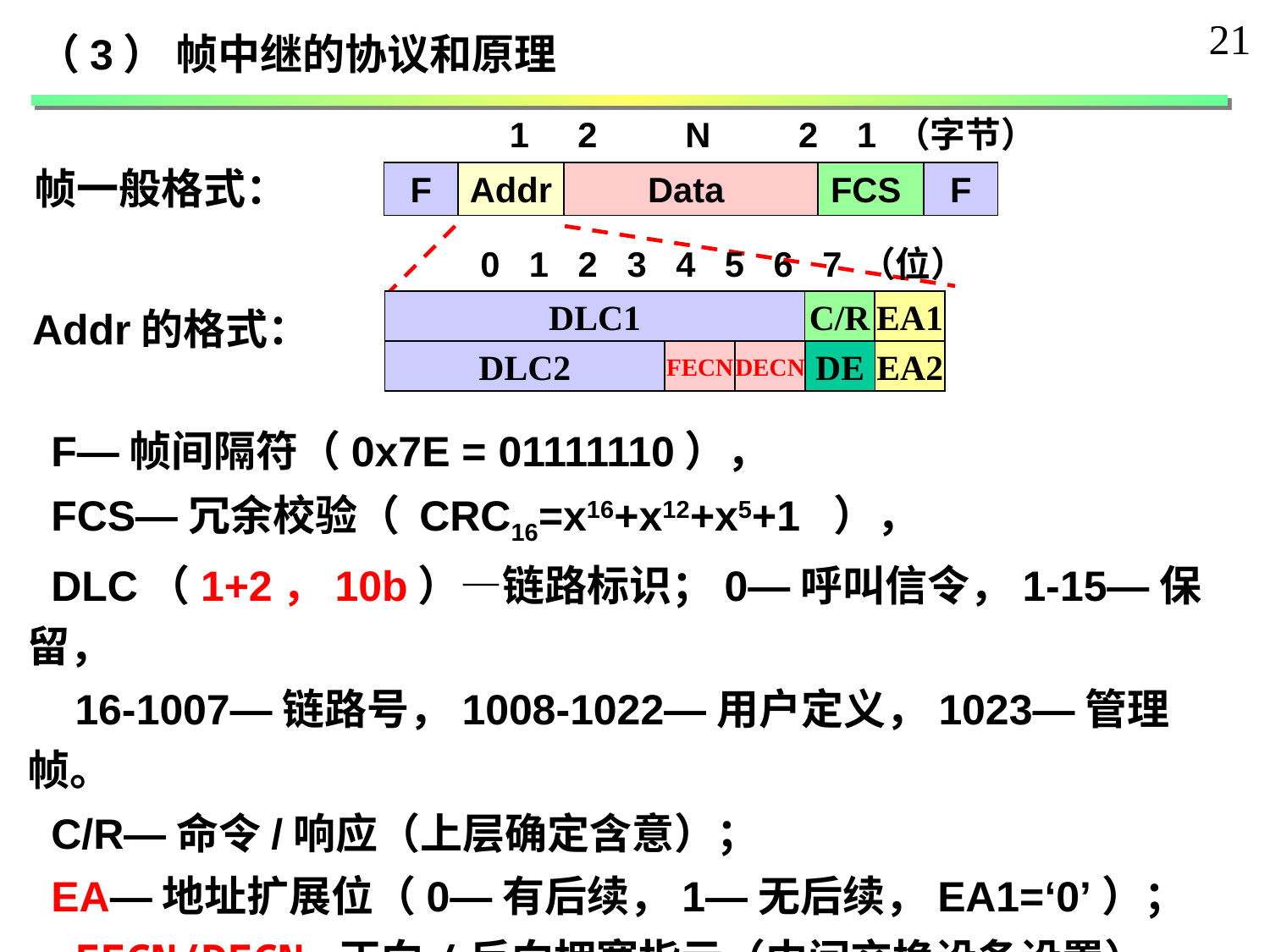

21
（3） 帧中继的协议和原理

1     2         N         2    1 （字节）
F
Addr
Data
FCS
F
帧一般格式：

0   1   2   3   4   5   6   7 （位）
DLC1
C/R
EA1
DLC2
FECN
DECN
DE
EA2
Addr的格式：
  F—帧间隔符（0x7E = 01111110），
  FCS—冗余校验（ CRC16=x16+x12+x5+1  ），
  DLC（1+2，10b）—链路标识；0—呼叫信令，1-15—保留，
    16-1007—链路号，1008-1022—用户定义，1023—管理帧。
  C/R—命令/响应（上层确定含意）；
  EA—地址扩展位（0—有后续，1—无后续，EA1=‘0’）；
    FECN/DECN—正向/反向拥塞指示（中间交换设备设置），
    DE—容许丢失指示（1—低优先级，可丢）。